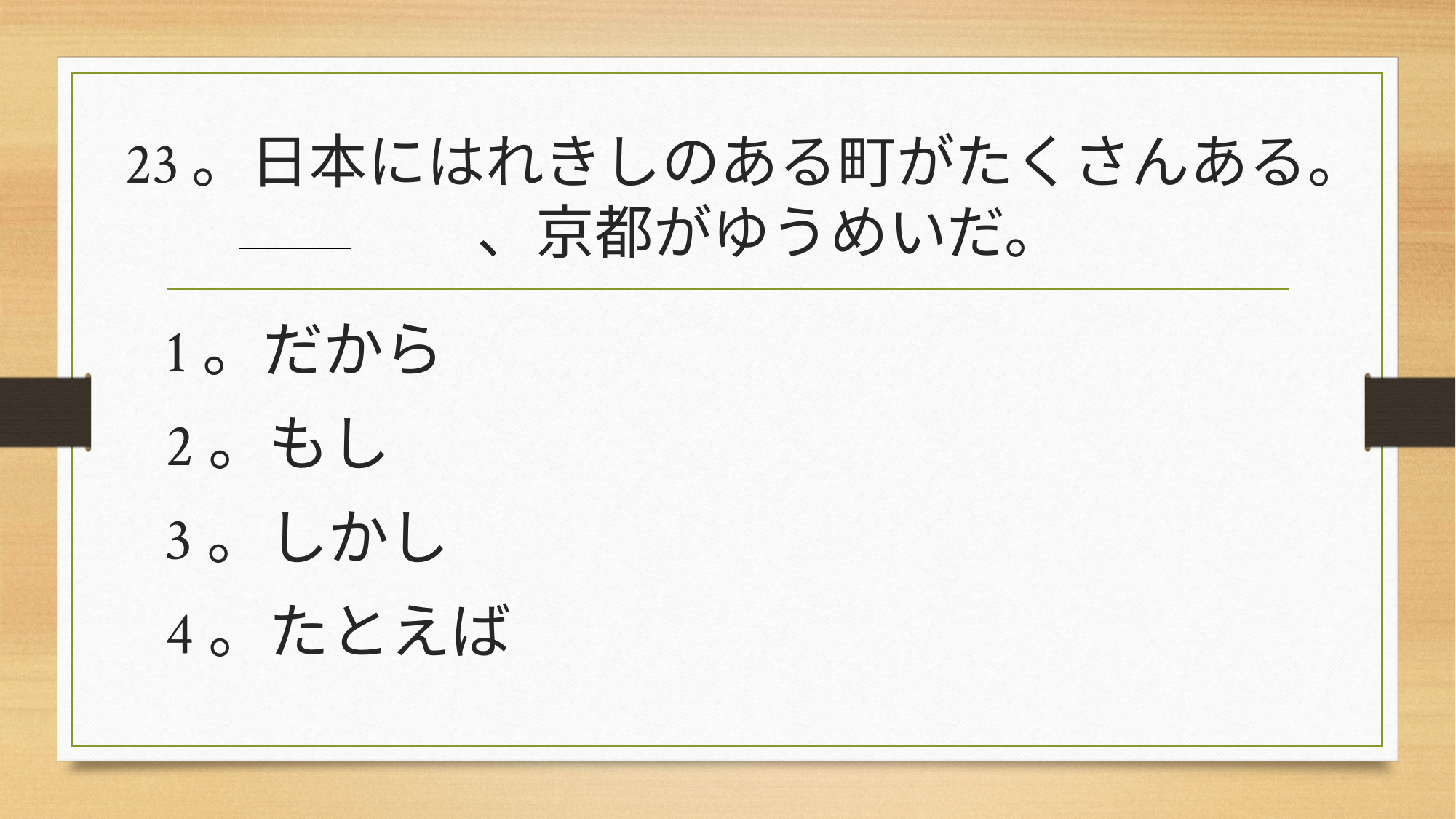

# 23。日本にはれきしのある町がたくさんある。 　　　　　　、京都がゆうめいだ。
1。だから
2。もし
3。しかし
4。たとえば